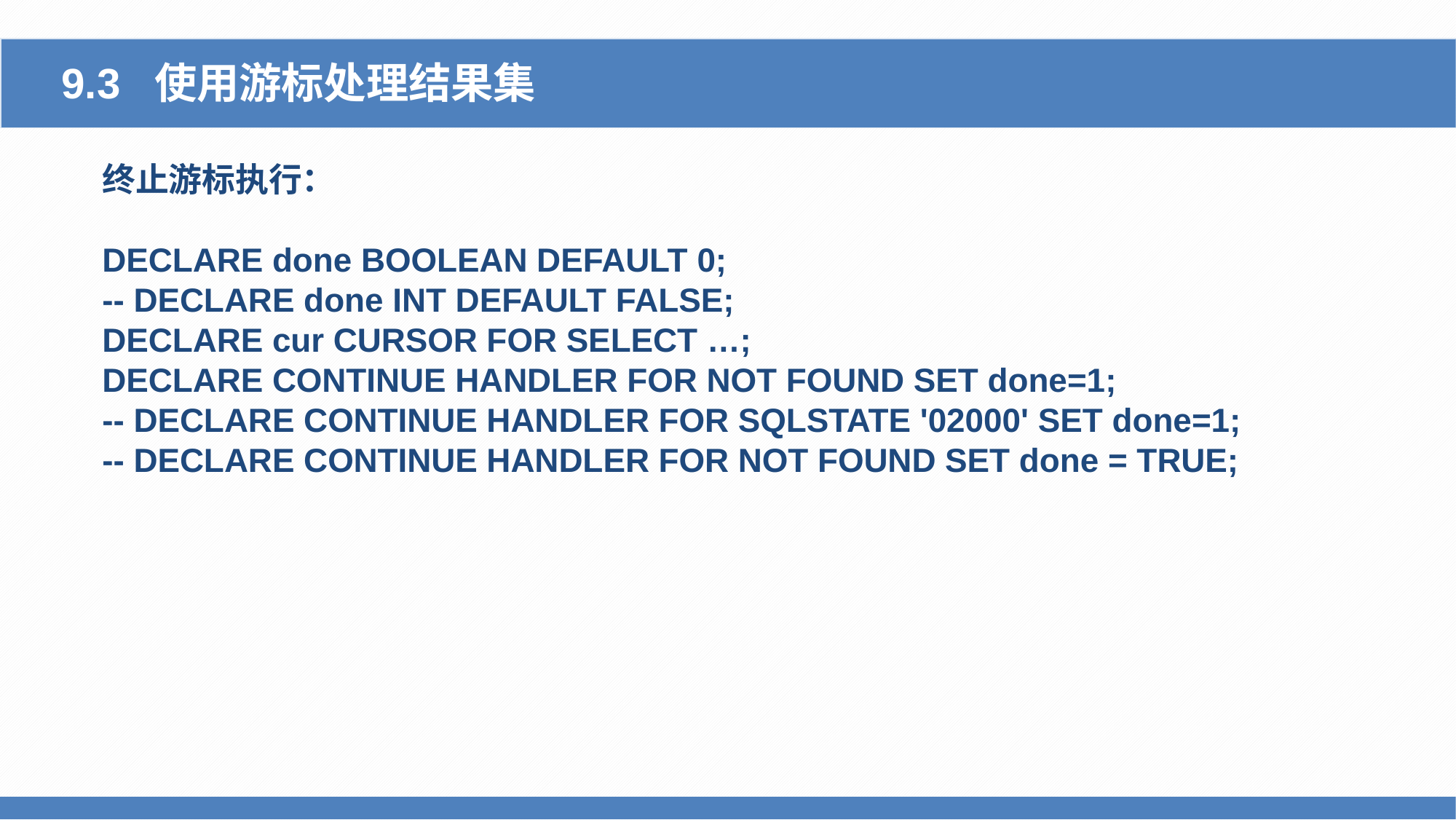

9.3  使用游标处理结果集
终止游标执行：

DECLARE done BOOLEAN DEFAULT 0;
-- DECLARE done INT DEFAULT FALSE;
DECLARE cur CURSOR FOR SELECT …;
DECLARE CONTINUE HANDLER FOR NOT FOUND SET done=1;
-- DECLARE CONTINUE HANDLER FOR SQLSTATE '02000' SET done=1;
-- DECLARE CONTINUE HANDLER FOR NOT FOUND SET done = TRUE;